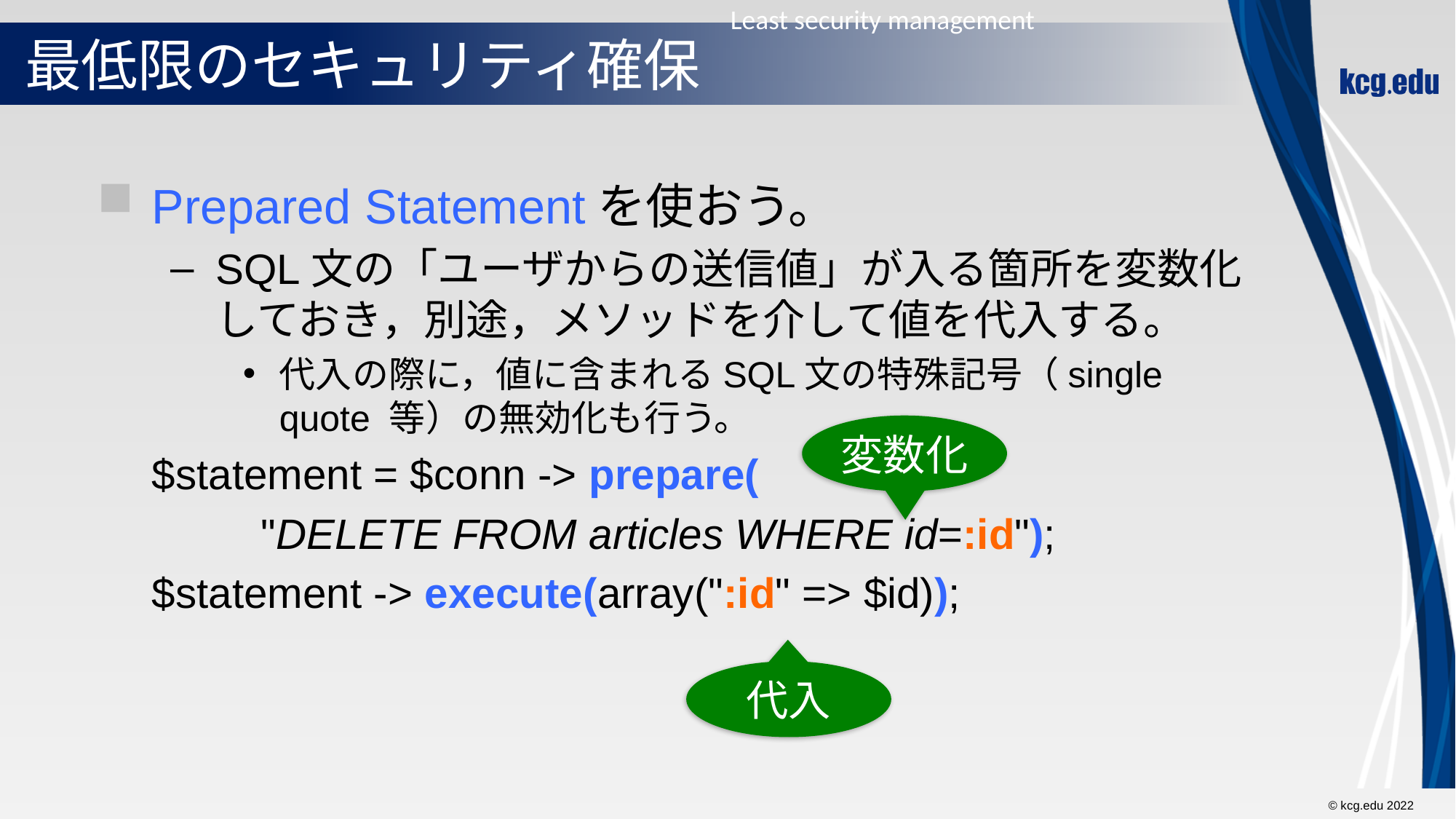

Least security management
# 最低限のセキュリティ確保
Prepared Statementを使おう。
SQL文の「ユーザからの送信値」が入る箇所を変数化しておき，別途，メソッドを介して値を代入する。
代入の際に，値に含まれるSQL文の特殊記号（single quote 等）の無効化も行う。
$statement = $conn -> prepare(
	"DELETE FROM articles WHERE id=:id");
$statement -> execute(array(":id" => $id));
変数化
代入